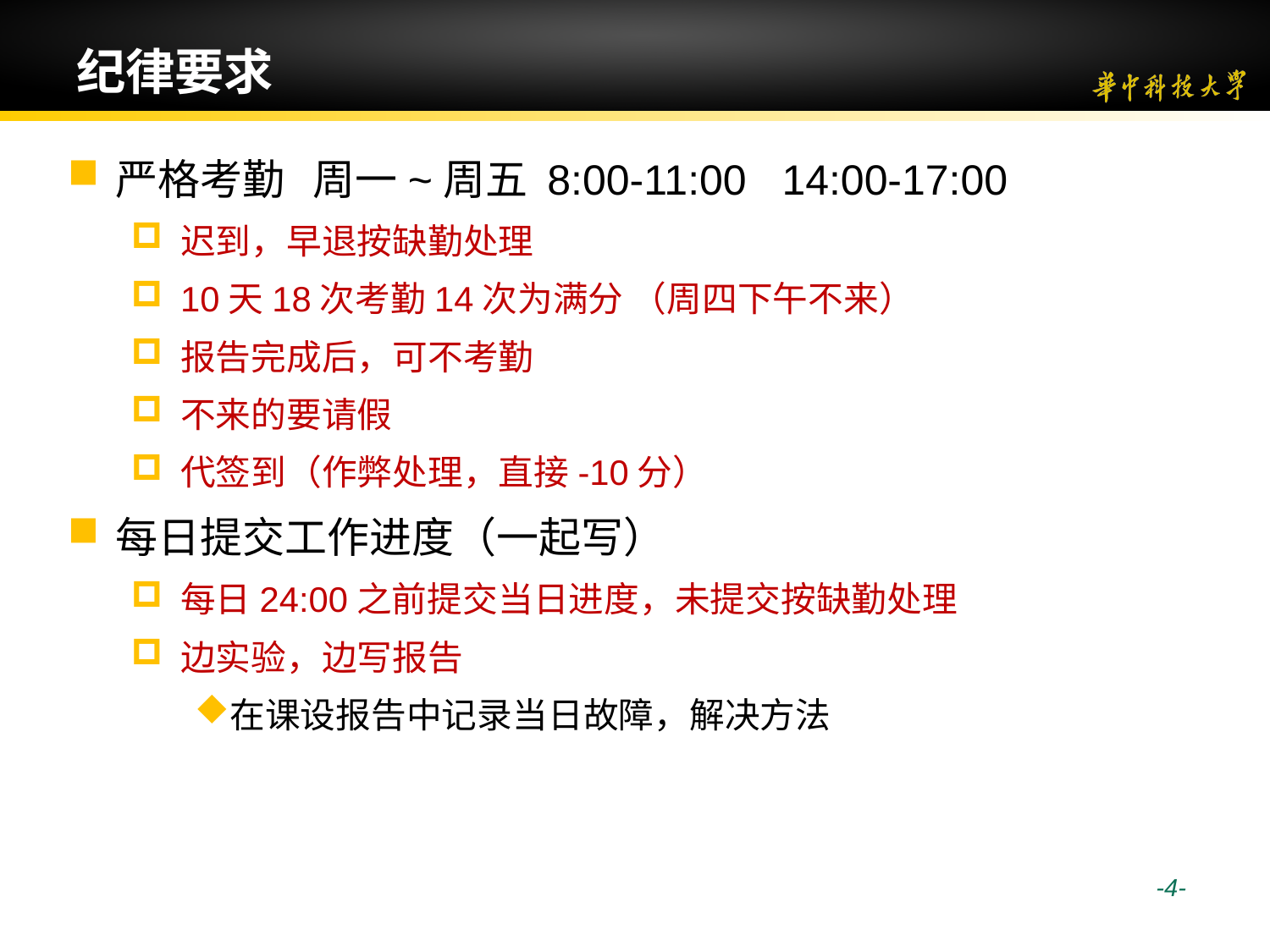

# 纪律要求
严格考勤   周一~周五 8:00-11:00   14:00-17:00
迟到，早退按缺勤处理
10天18次考勤14次为满分 （周四下午不来）
报告完成后，可不考勤
不来的要请假
代签到（作弊处理，直接-10分）
每日提交工作进度（一起写）
每日24:00之前提交当日进度，未提交按缺勤处理
边实验，边写报告
在课设报告中记录当日故障，解决方法

 -4-